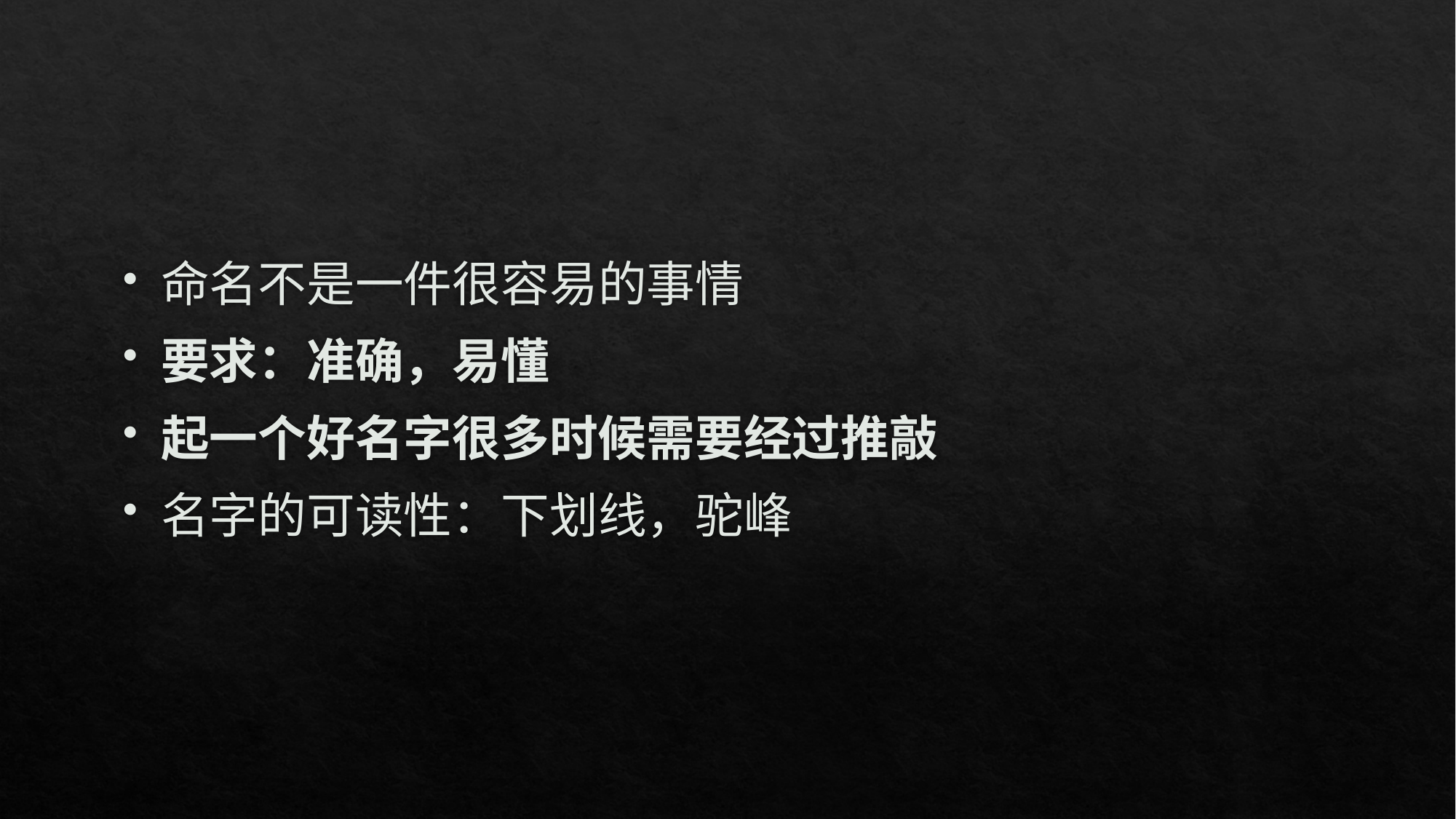

#
命名不是一件很容易的事情
要求：准确，易懂
起一个好名字很多时候需要经过推敲
名字的可读性：下划线，驼峰